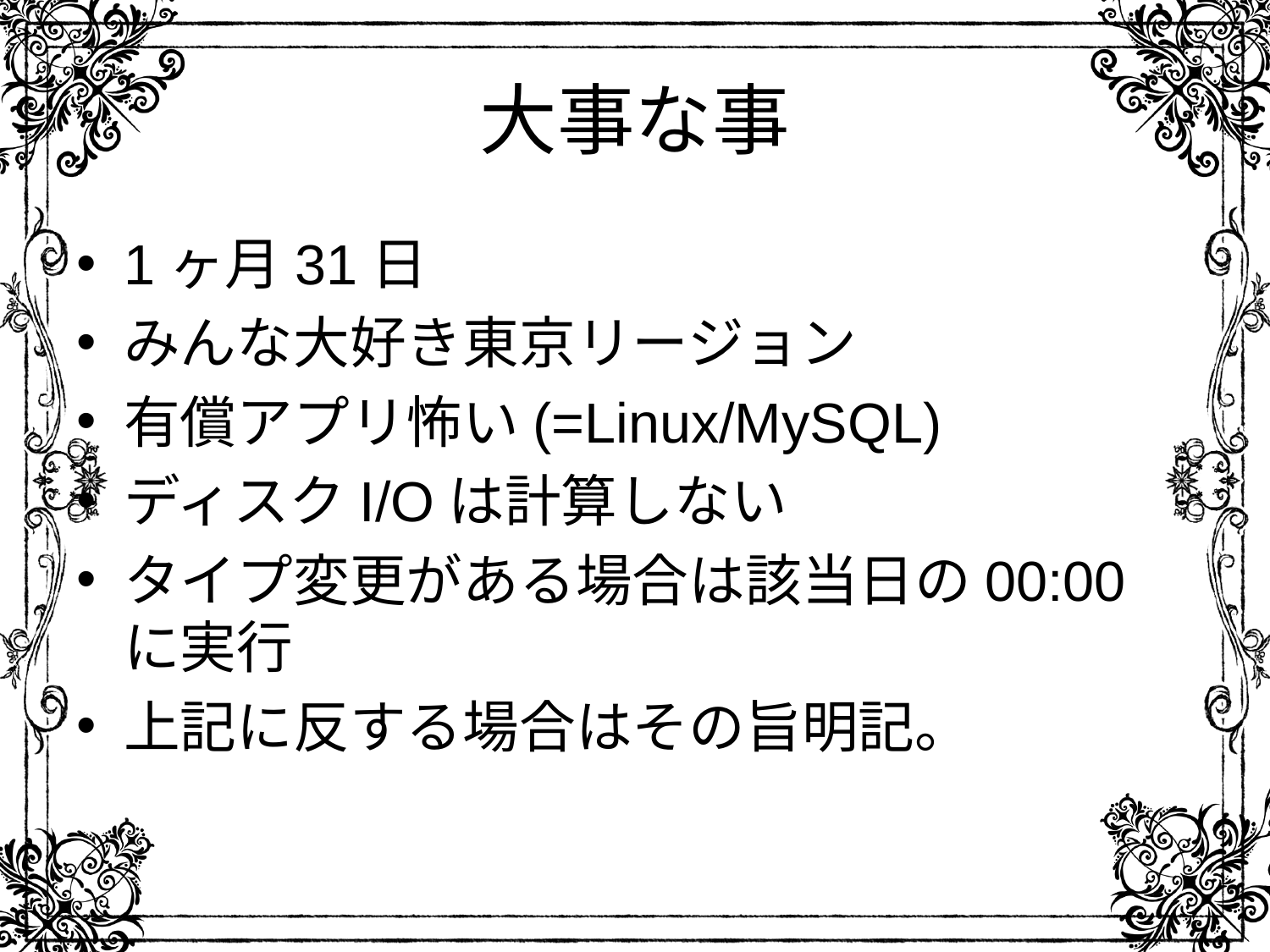

# 大事な事
1ヶ月31日
みんな大好き東京リージョン
有償アプリ怖い(=Linux/MySQL)
ディスクI/Oは計算しない
タイプ変更がある場合は該当日の00:00に実行
上記に反する場合はその旨明記。